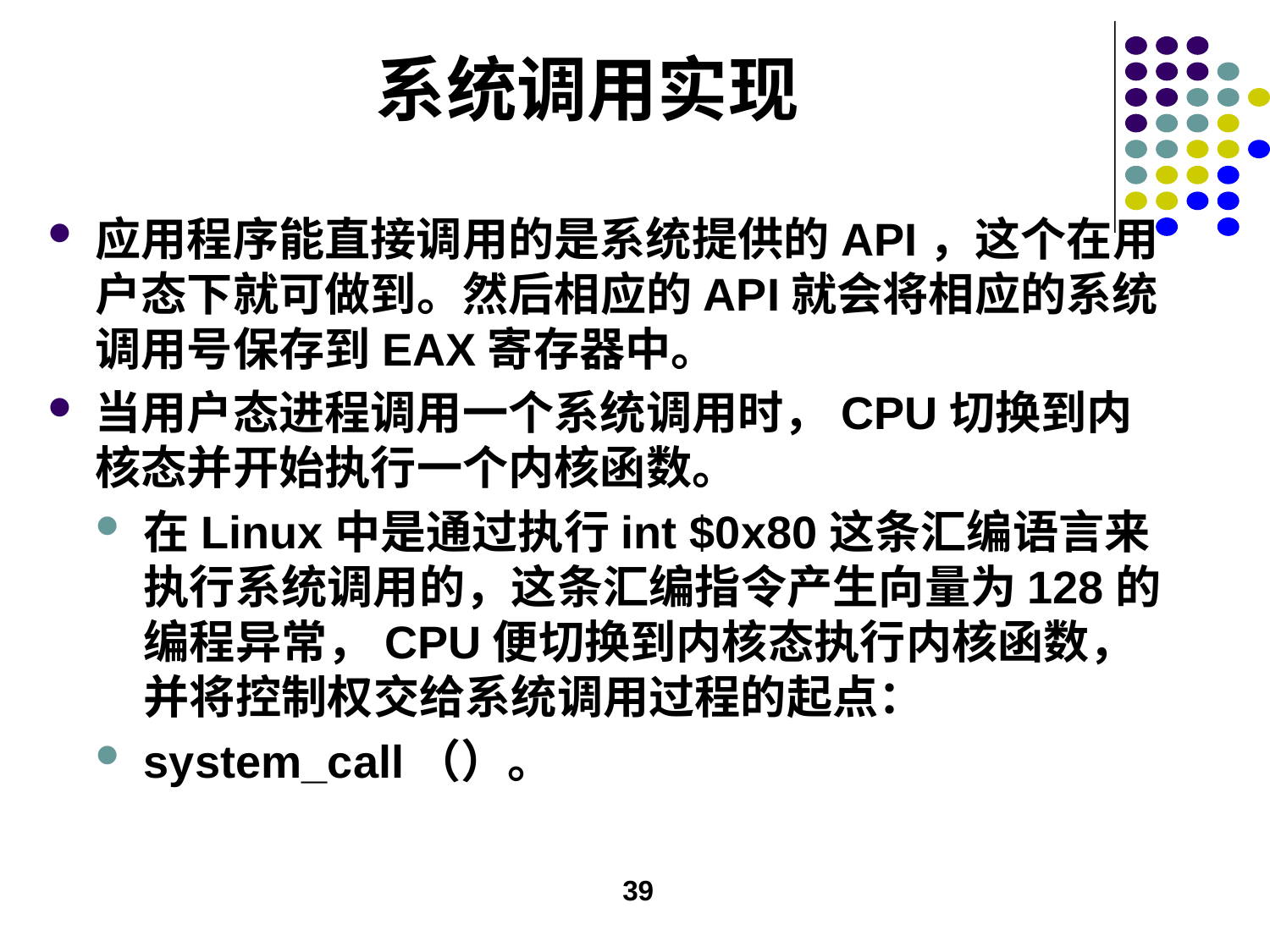

# 系统调用实现
应用程序能直接调用的是系统提供的API，这个在用户态下就可做到。然后相应的API就会将相应的系统调用号保存到EAX寄存器中。
当用户态进程调用一个系统调用时，CPU切换到内核态并开始执行一个内核函数。
在Linux中是通过执行int $0x80这条汇编语言来执行系统调用的，这条汇编指令产生向量为128的编程异常，CPU便切换到内核态执行内核函数，并将控制权交给系统调用过程的起点：
system_call（）。
39